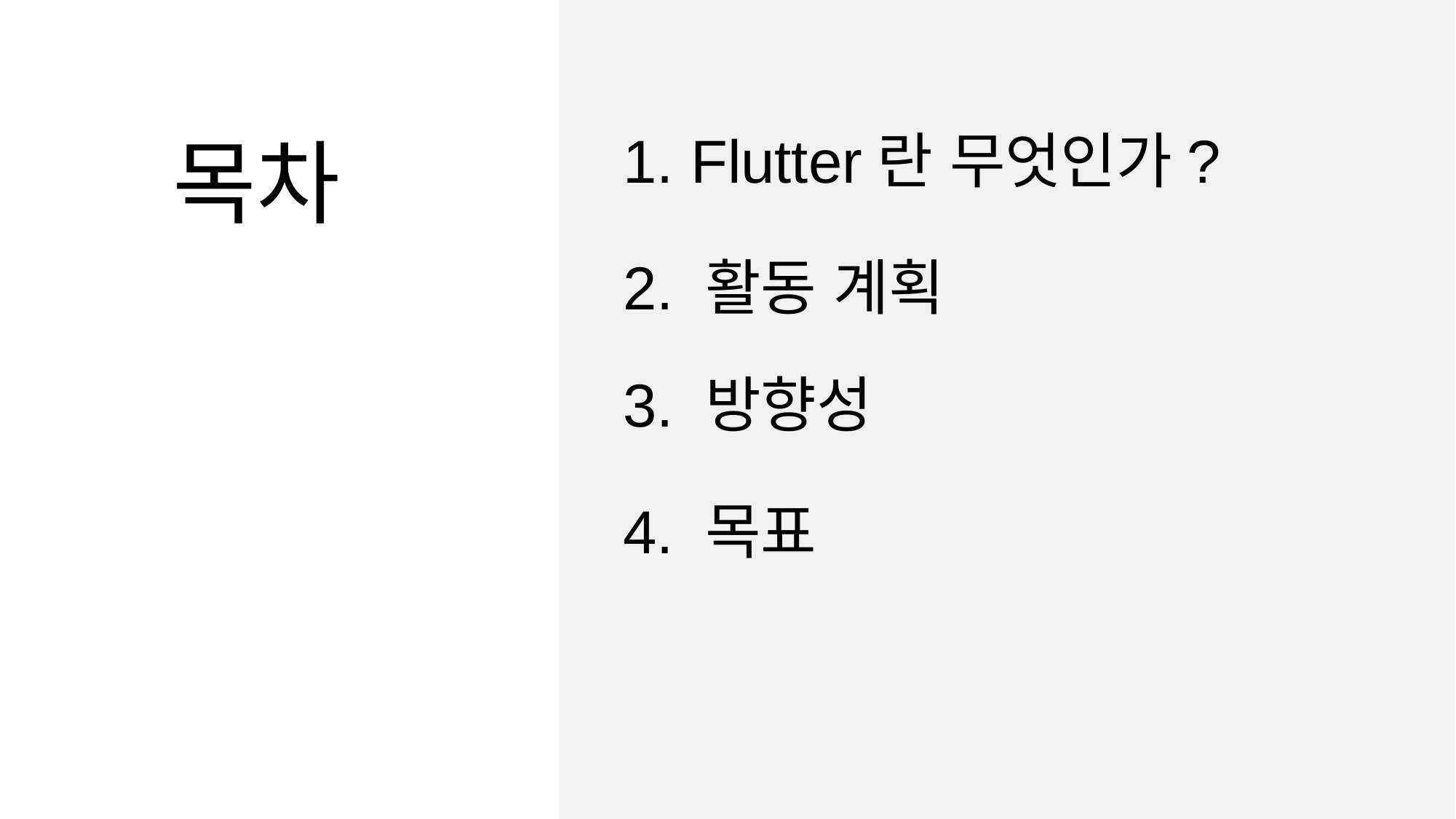

1. Flutter란 무엇인가?
목차
2. 활동 계획
3. 방향성
4. 목표